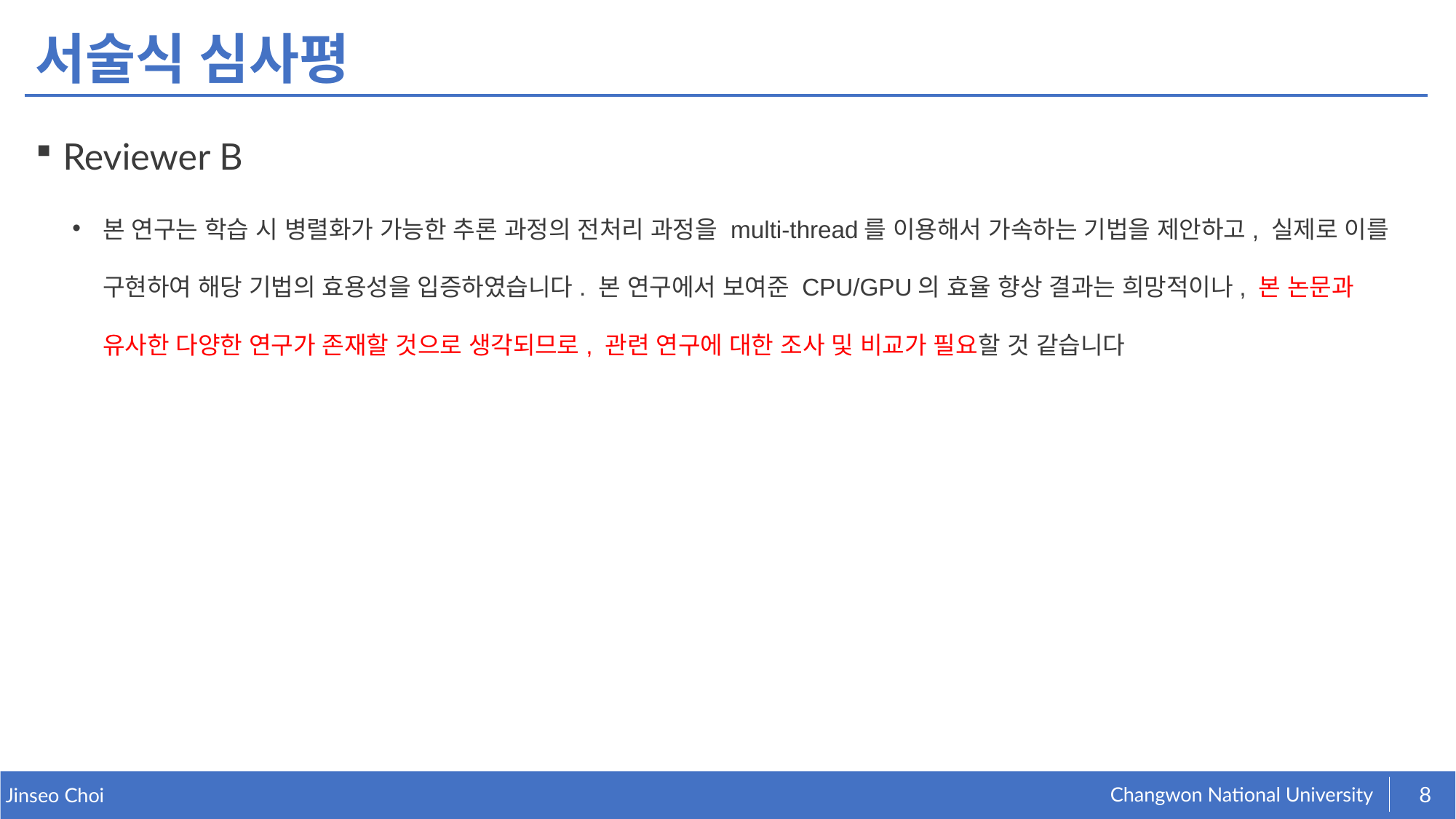

# 서술식 심사평
Reviewer B
본 연구는 학습 시 병렬화가 가능한 추론 과정의 전처리 과정을 multi-thread를 이용해서 가속하는 기법을 제안하고, 실제로 이를 구현하여 해당 기법의 효용성을 입증하였습니다. 본 연구에서 보여준 CPU/GPU의 효율 향상 결과는 희망적이나, 본 논문과 유사한 다양한 연구가 존재할 것으로 생각되므로, 관련 연구에 대한 조사 및 비교가 필요할 것 같습니다

8